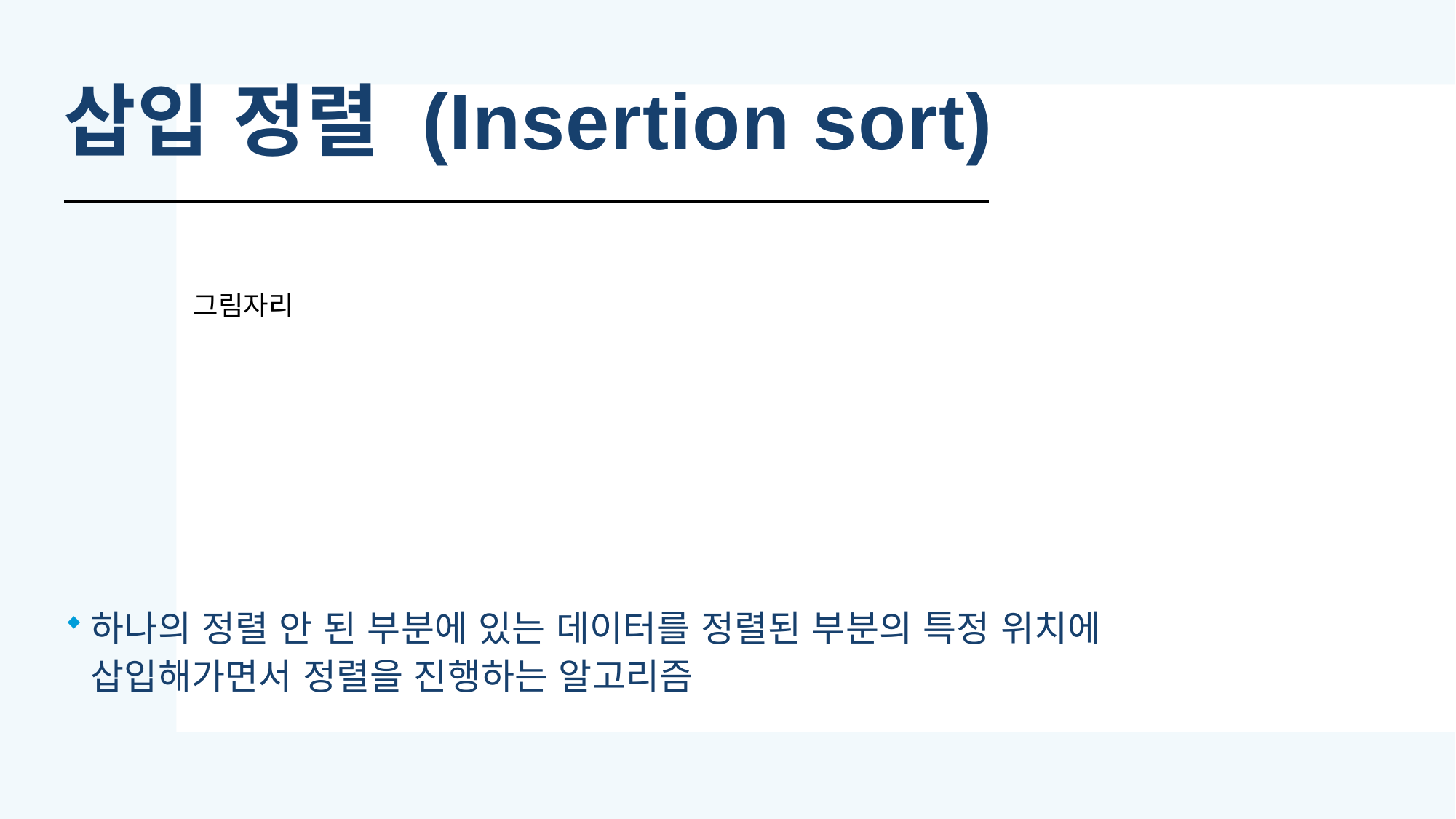

# 삽입 정렬 (Insertion sort)
그림자리
하나의 정렬 안 된 부분에 있는 데이터를 정렬된 부분의 특정 위치에 삽입해가면서 정렬을 진행하는 알고리즘